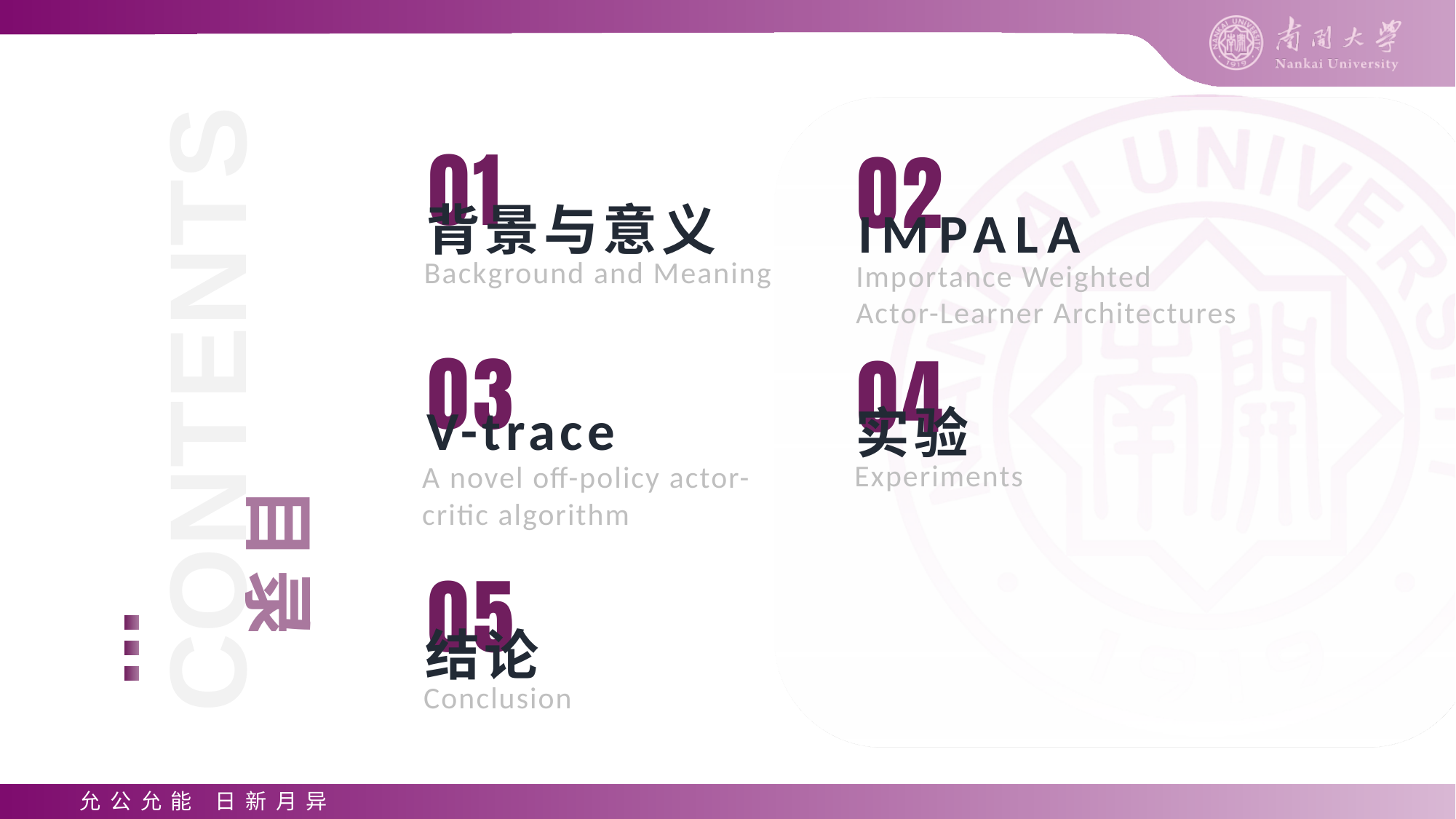

01
背景与意义
Background and Meaning
02
IMPALA
Importance Weighted
Actor-Learner Architectures
CONTENTS
03
V-trace
A novel off-policy actor-critic algorithm
04
实验
Experiments
目录
05
结论
Conclusion